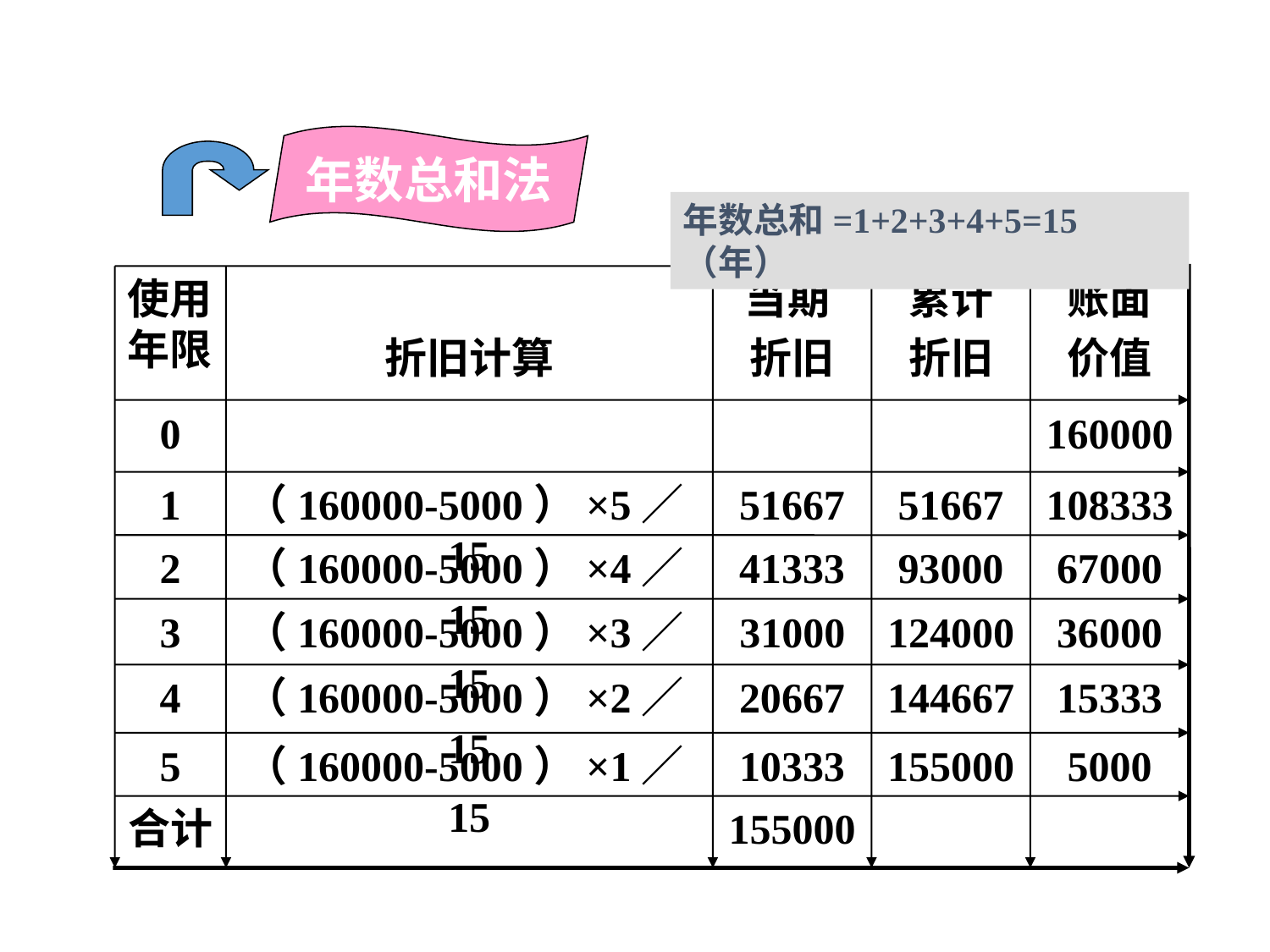

年数总和法

年数总和=1+2+3+4+5=15（年）
使用年限

折旧计算

当期
折旧

累计
折旧

账面
价值

0

160000
1

（160000-5000）×5／15
51667
51667
108333
2

（160000-5000）×4／15
41333
93000
67000
3

（160000-5000）×3／15
 31000
124000
36000
4

（160000-5000）×2／15
20667
144667
15333
5

（160000-5000）×1／15
10333
155000
5000
合计

155000